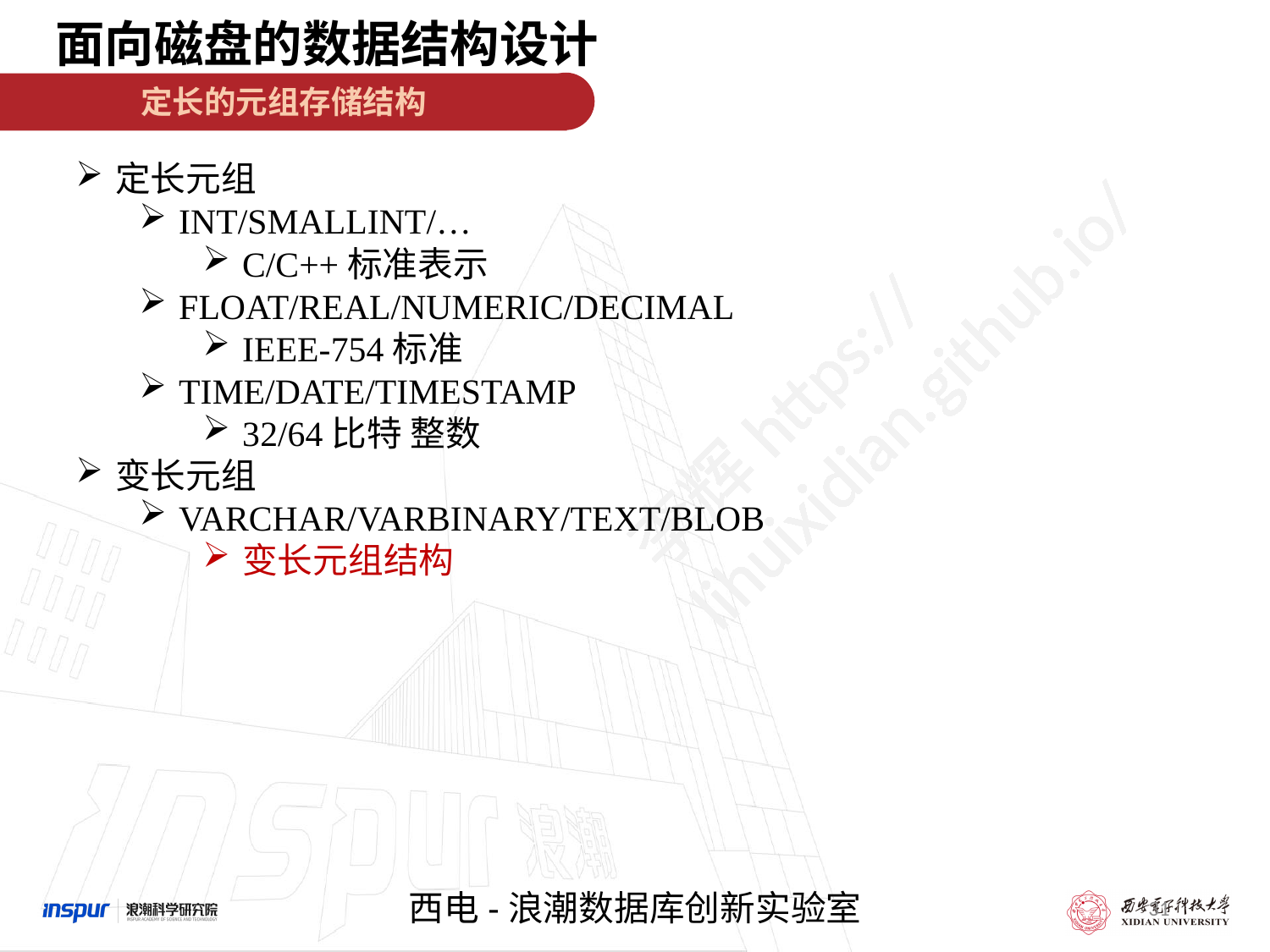

面向磁盘的数据结构设计

定长的元组存储结构

定长元组
INT/SMALLINT/…
C/C++标准表示
FLOAT/REAL/NUMERIC/DECIMAL
IEEE-754标准
TIME/DATE/TIMESTAMP
32/64比特 整数
变长元组
VARCHAR/VARBINARY/TEXT/BLOB
变长元组结构
31